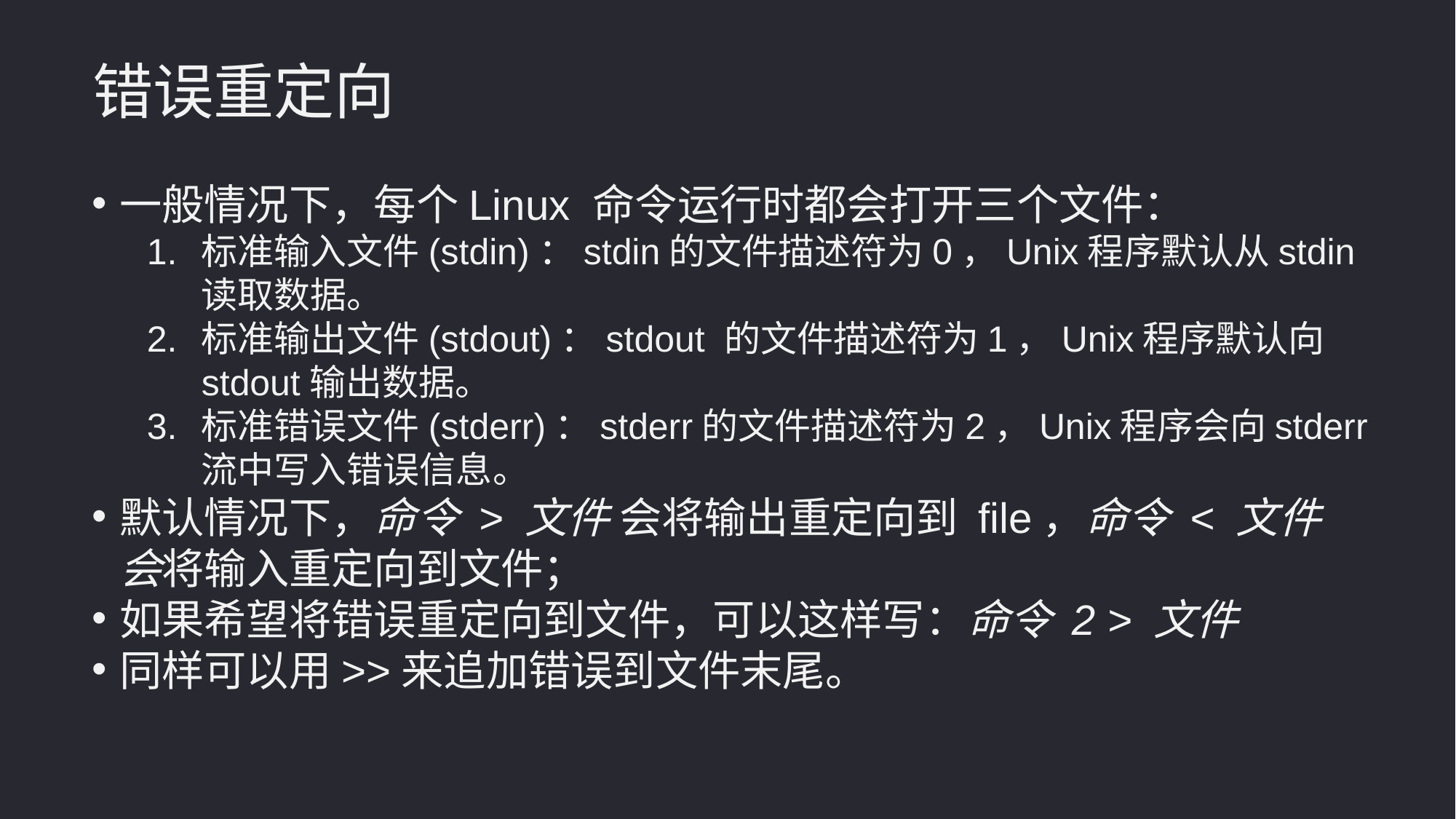

错误重定向
一般情况下，每个Linux 命令运行时都会打开三个文件：
标准输入文件(stdin)：stdin的文件描述符为0，Unix程序默认从stdin读取数据。
标准输出文件(stdout)：stdout 的文件描述符为1，Unix程序默认向stdout输出数据。
标准错误文件(stderr)：stderr的文件描述符为2，Unix程序会向stderr流中写入错误信息。
默认情况下，命令 > 文件 会将输出重定向到 file，命令 < 文件 会将输入重定向到文件；
如果希望将错误重定向到文件，可以这样写：命令 2 > 文件
同样可以用>>来追加错误到文件末尾。